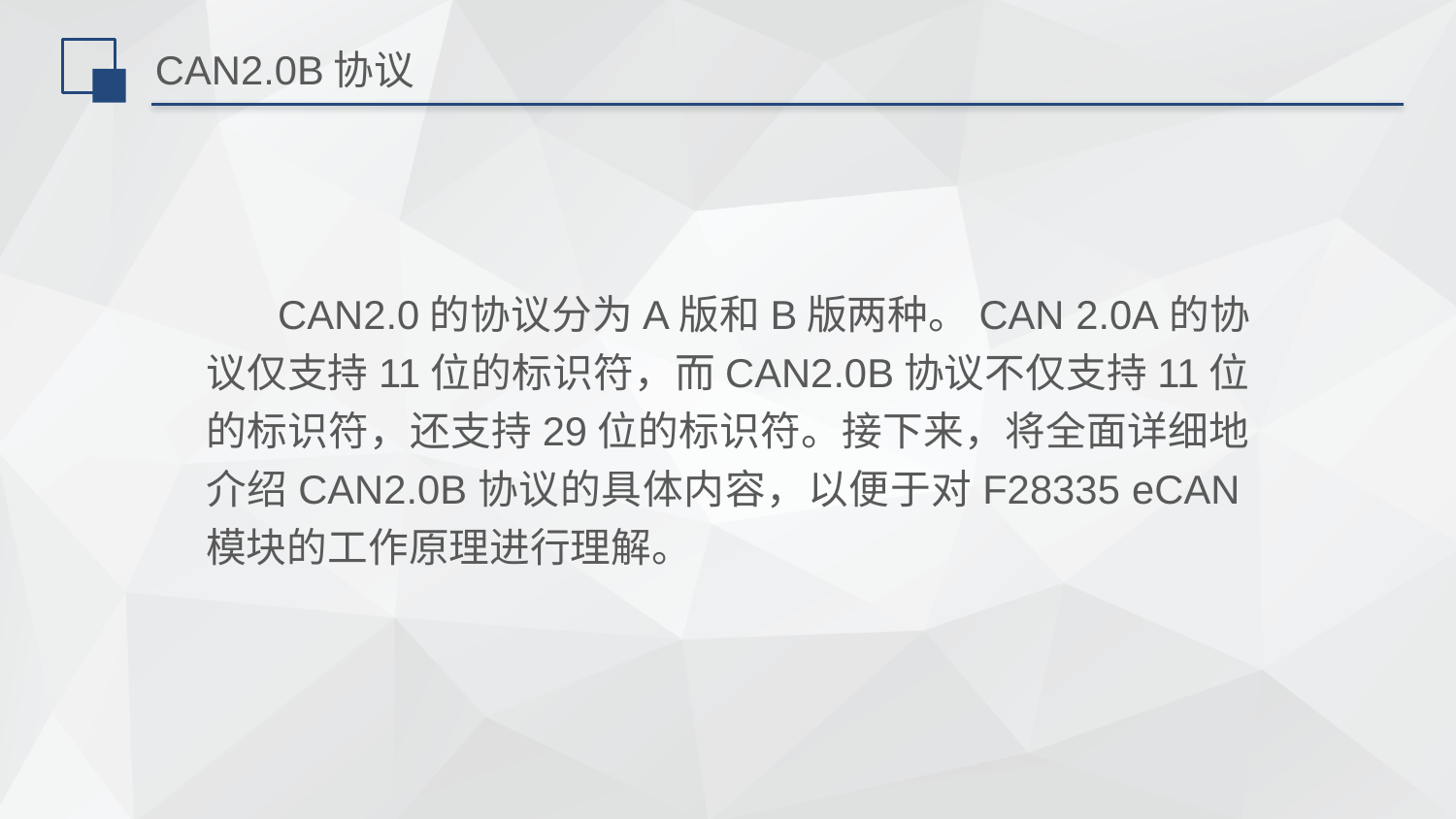

# CAN2.0B协议
CAN2.0的协议分为A版和B版两种。CAN 2.0A的协议仅支持11位的标识符，而CAN2.0B协议不仅支持11位的标识符，还支持29位的标识符。接下来，将全面详细地介绍CAN2.0B协议的具体内容，以便于对F28335 eCAN模块的工作原理进行理解。